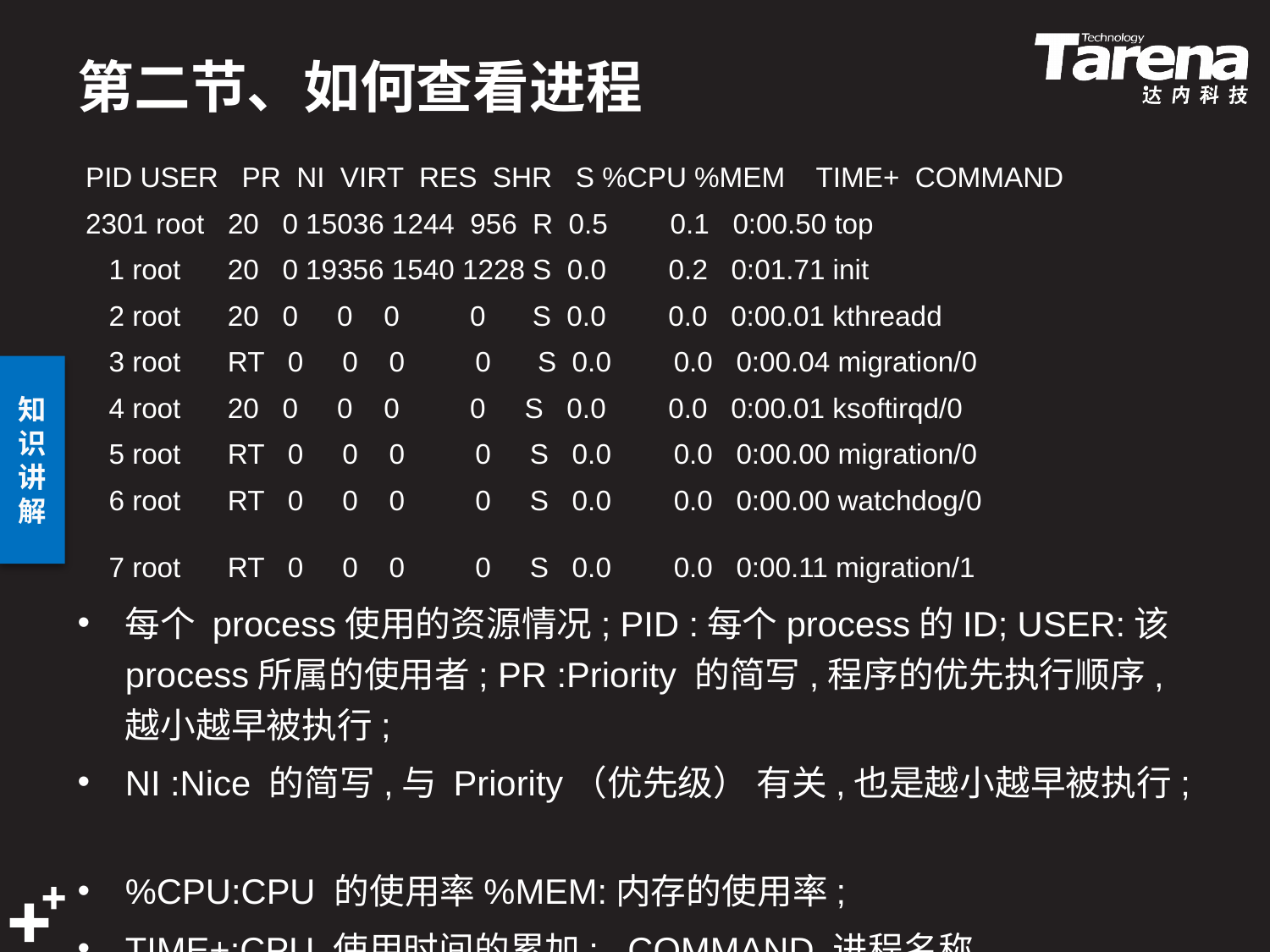

# 第二节、如何查看进程
 PID USER   PR  NI  VIRT  RES  SHR   S %CPU %MEM    TIME+  COMMAND
 2301 root   20   0 15036 1244  956  R  0.5        0.1   0:00.50 top
    1 root      20   0 19356 1540 1228 S  0.0        0.2   0:01.71 init
    2 root      20   0     0    0         0      S  0.0        0.0   0:00.01 kthreadd
    3 root      RT   0     0    0         0      S  0.0        0.0   0:00.04 migration/0
    4 root      20   0     0    0         0     S   0.0        0.0   0:00.01 ksoftirqd/0
    5 root      RT   0     0    0         0     S   0.0        0.0   0:00.00 migration/0
    6 root      RT   0     0    0         0     S   0.0        0.0   0:00.00 watchdog/0
    7 root      RT   0     0    0         0     S   0.0        0.0   0:00.11 migration/1
每个 process使用的资源情况; PID :每个process的ID; USER:该process所属的使用者; PR :Priority 的简写,程序的优先执行顺序,越小越早被执行;
NI :Nice 的简写,与 Priority（优先级） 有关,也是越小越早被执行;
%CPU:CPU 的使用率%MEM:内存的使用率;
TIME+:CPU 使用时间的累加;   COMMAND 进程名称